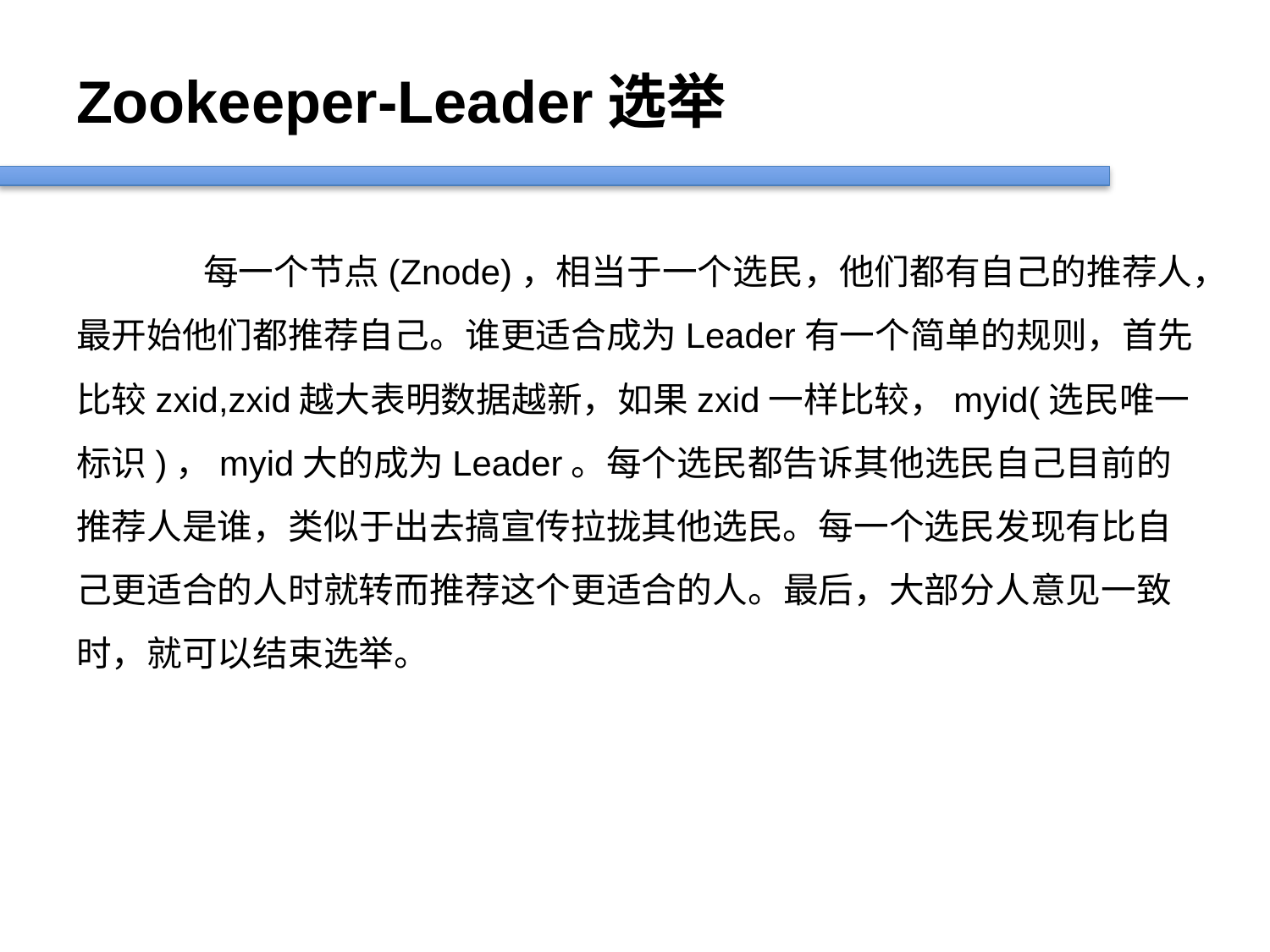

# Zookeeper-Leader选举
	每一个节点(Znode)，相当于一个选民，他们都有自己的推荐人，最开始他们都推荐自己。谁更适合成为Leader有一个简单的规则，首先比较zxid,zxid越大表明数据越新，如果zxid一样比较，myid(选民唯一标识)，myid大的成为Leader。每个选民都告诉其他选民自己目前的推荐人是谁，类似于出去搞宣传拉拢其他选民。每一个选民发现有比自己更适合的人时就转而推荐这个更适合的人。最后，大部分人意见一致时，就可以结束选举。